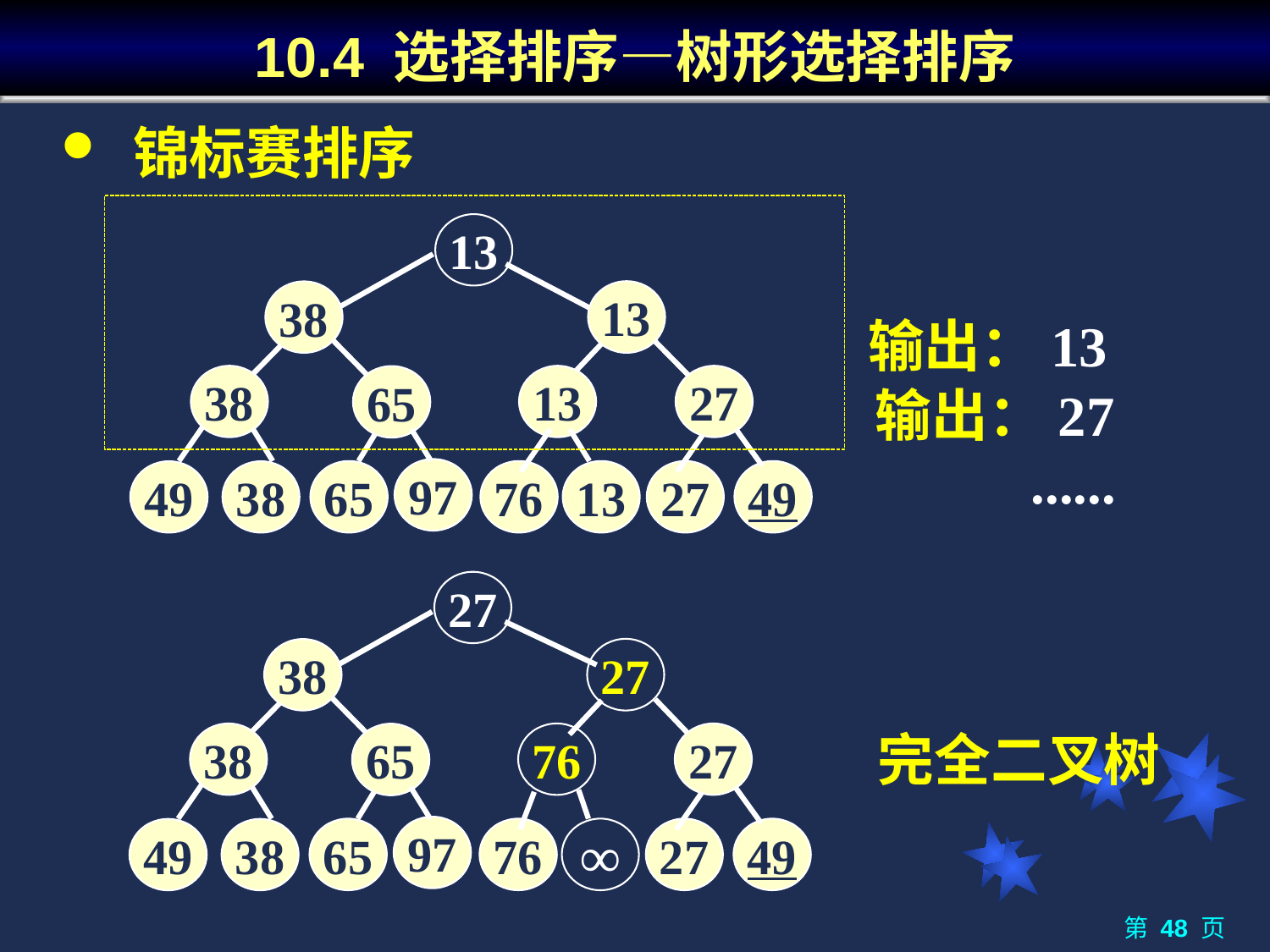

# 10.4 选择排序—树形选择排序
 锦标赛排序

13

13

38

输出：13
38

13

27

65

输出：27
           ......
97
65
76
13
27
49
49
38
27

27

38

完全二叉树
38

76

27

65

97
65
76
∞
27
49
49
38
第 48 页